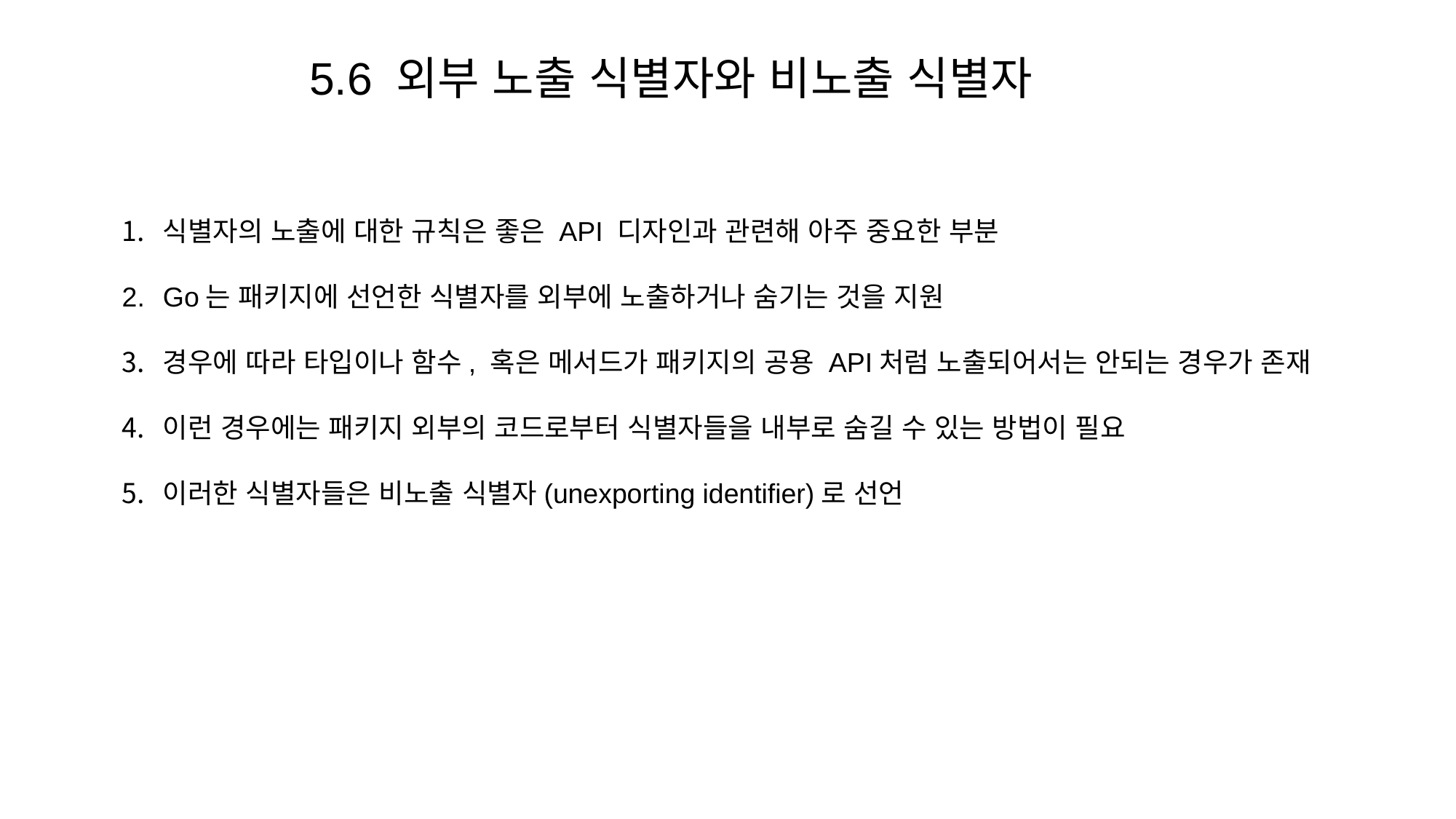

# 5.6 외부 노출 식별자와 비노출 식별자
식별자의 노출에 대한 규칙은 좋은 API 디자인과 관련해 아주 중요한 부분

Go는 패키지에 선언한 식별자를 외부에 노출하거나 숨기는 것을 지원

경우에 따라 타입이나 함수, 혹은 메서드가 패키지의 공용 API처럼 노출되어서는 안되는 경우가 존재

이런 경우에는 패키지 외부의 코드로부터 식별자들을 내부로 숨길 수 있는 방법이 필요

이러한 식별자들은 비노출 식별자(unexporting identifier)로 선언